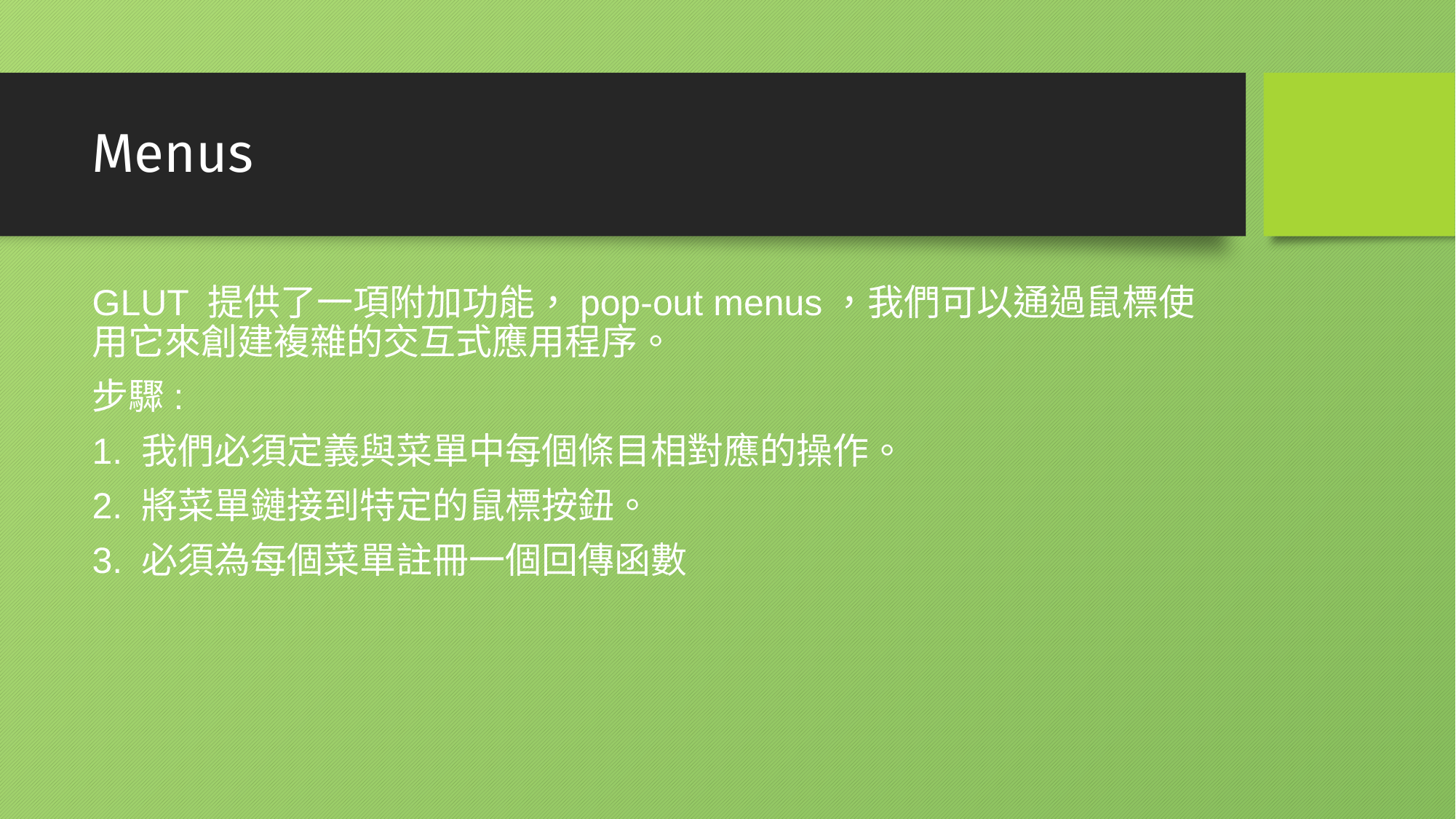

# Menus
GLUT 提供了一項附加功能，pop-out menus，我們可以通過鼠標使用它來創建複雜的交互式應用程序。
步驟:
1. 我們必須定義與菜單中每個條目相對應的操作。
2. 將菜單鏈接到特定的鼠標按鈕。
3. 必須為每個菜單註冊一個回傳函數